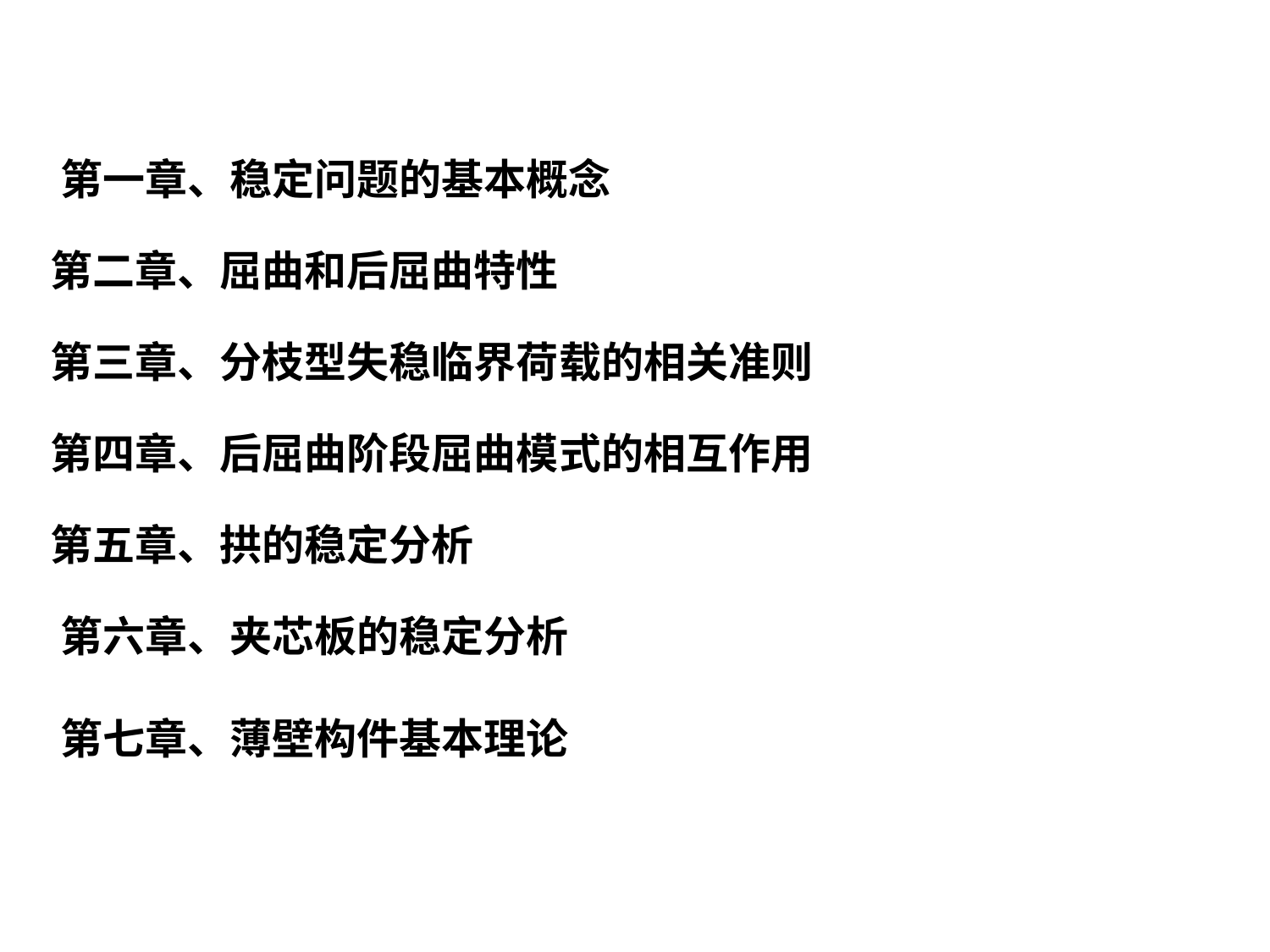

第一章、稳定问题的基本概念
    第二章、屈曲和后屈曲特性
    第三章、分枝型失稳临界荷载的相关准则
    第四章、后屈曲阶段屈曲模式的相互作用
    第五章、拱的稳定分析
    第六章、夹芯板的稳定分析

    第七章、薄壁构件基本理论